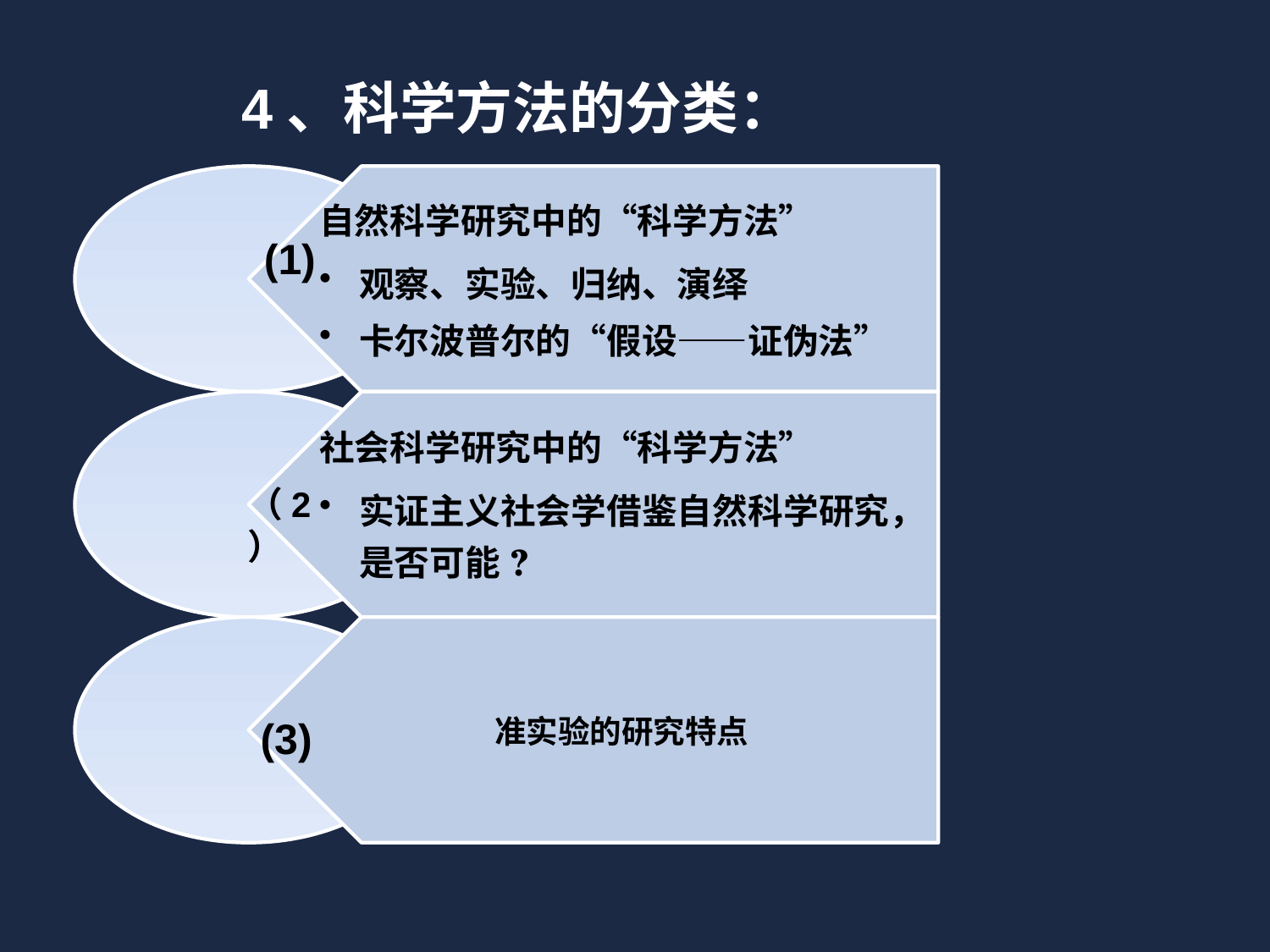

4、科学方法的分类：
自然科学研究中的“科学方法”
观察、实验、归纳、演绎
卡尔波普尔的“假设——证伪法”
社会科学研究中的“科学方法”
准实验的研究特点
(1)
（2）
 (3)